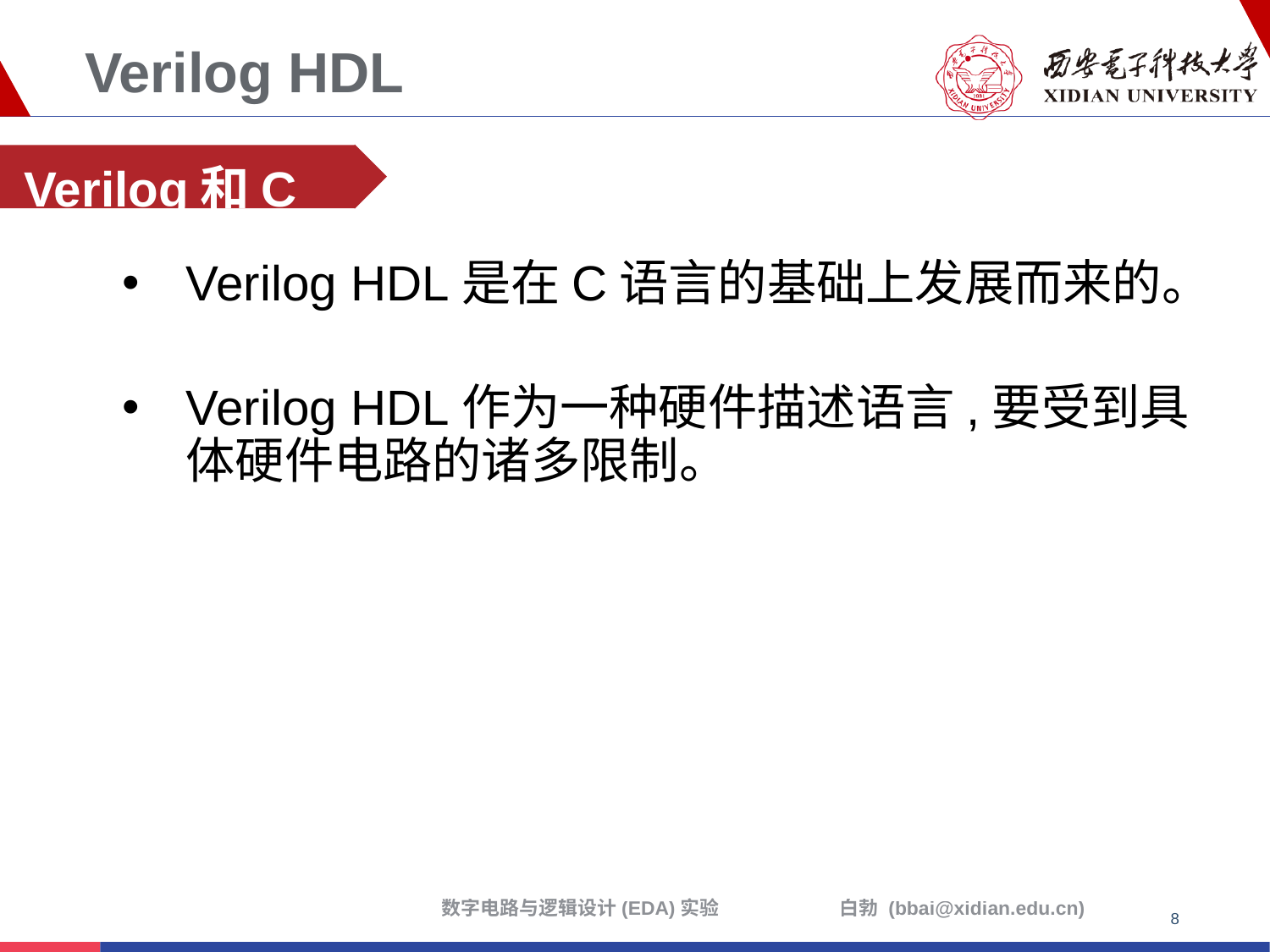

# Verilog HDL
Verilog和C
Verilog HDL是在C语言的基础上发展而来的。
Verilog HDL作为一种硬件描述语言,要受到具体硬件电路的诸多限制。
8